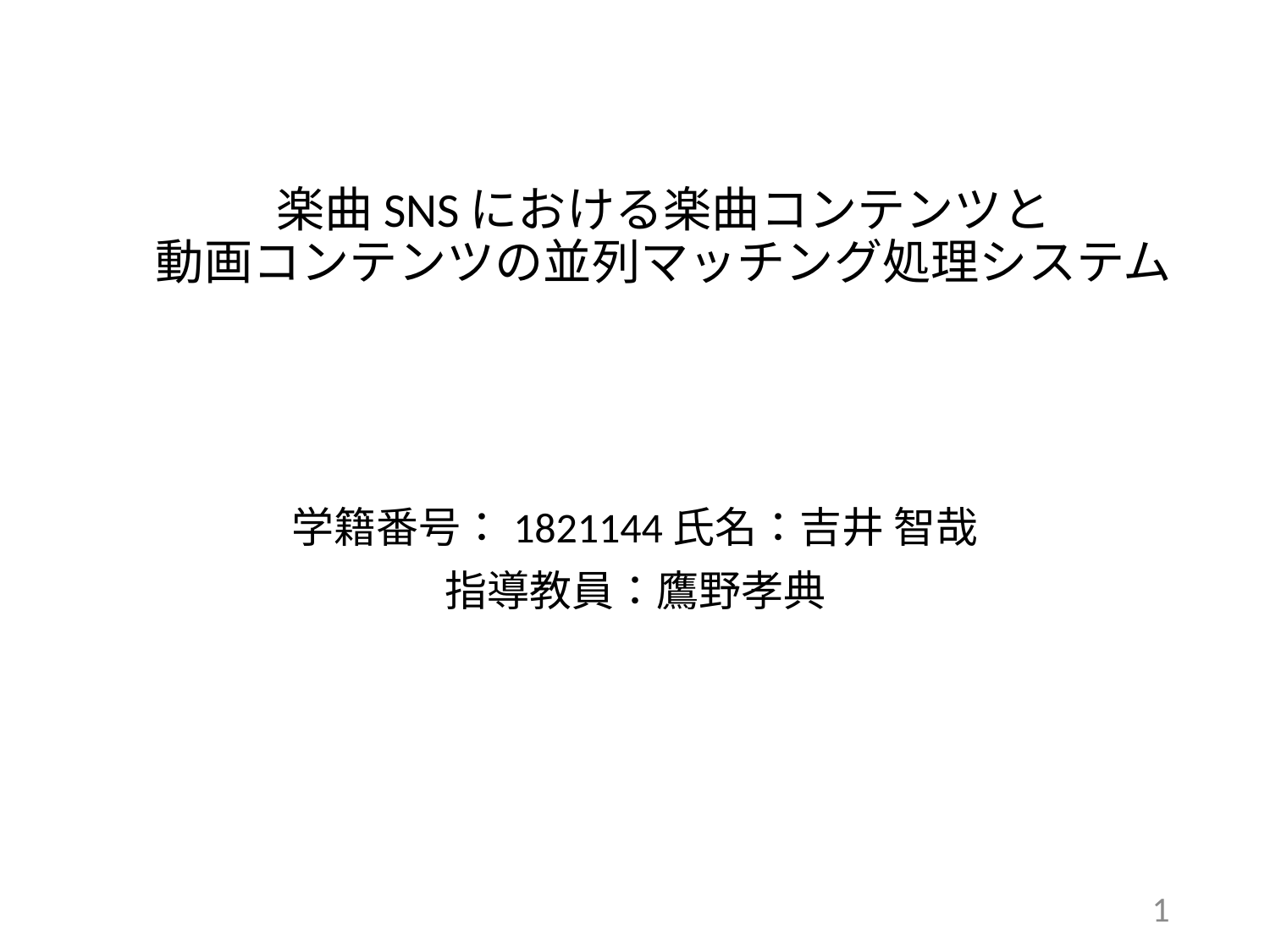

# 楽曲SNSにおける楽曲コンテンツと 動画コンテンツの並列マッチング処理システム
学籍番号：1821144	氏名：吉井 智哉
指導教員：鷹野孝典

1